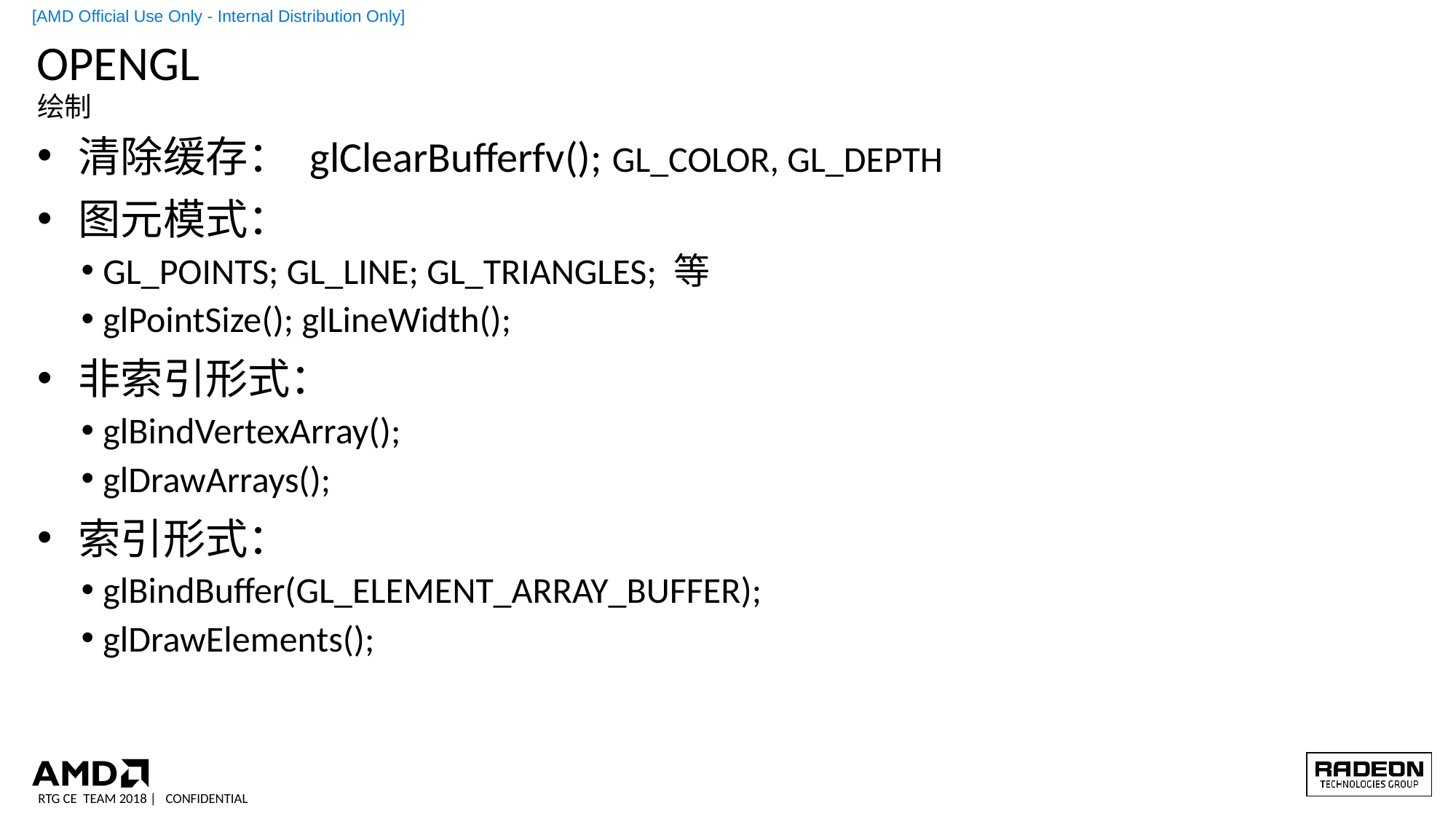

# opengl
绘制
清除缓存： glClearBufferfv(); GL_COLOR, GL_DEPTH
图元模式：
GL_POINTS; GL_LINE; GL_TRIANGLES; 等
glPointSize(); glLineWidth();
非索引形式：
glBindVertexArray();
glDrawArrays();
索引形式：
glBindBuffer(GL_ELEMENT_ARRAY_BUFFER);
glDrawElements();